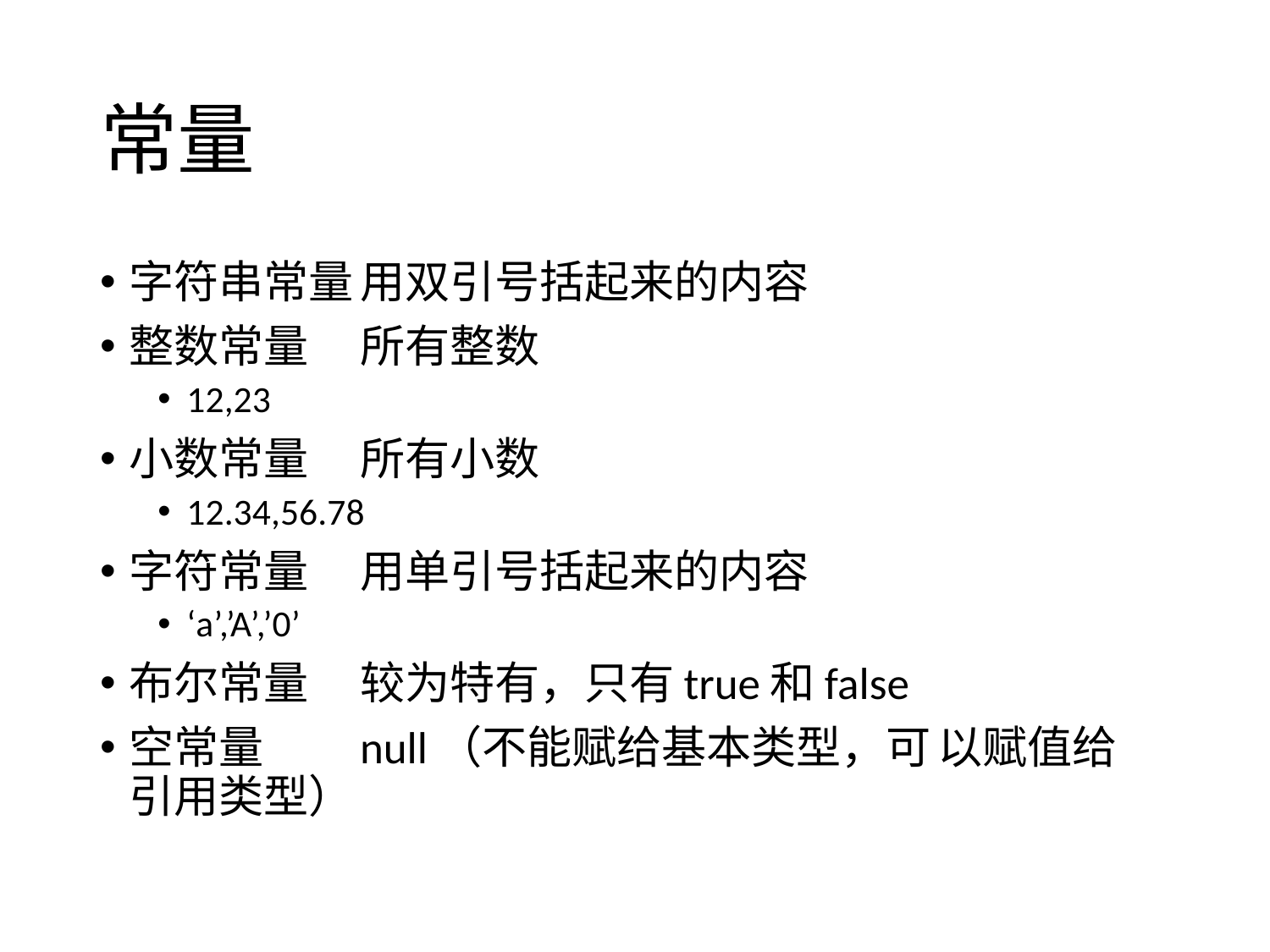

# 常量
字符串常量	用双引号括起来的内容
整数常量		所有整数
12,23
小数常量		所有小数
12.34,56.78
字符常量		用单引号括起来的内容
‘a’,’A’,’0’
布尔常量		较为特有，只有true和false
空常量		null（不能赋给基本类型，可				以赋值给引用类型）